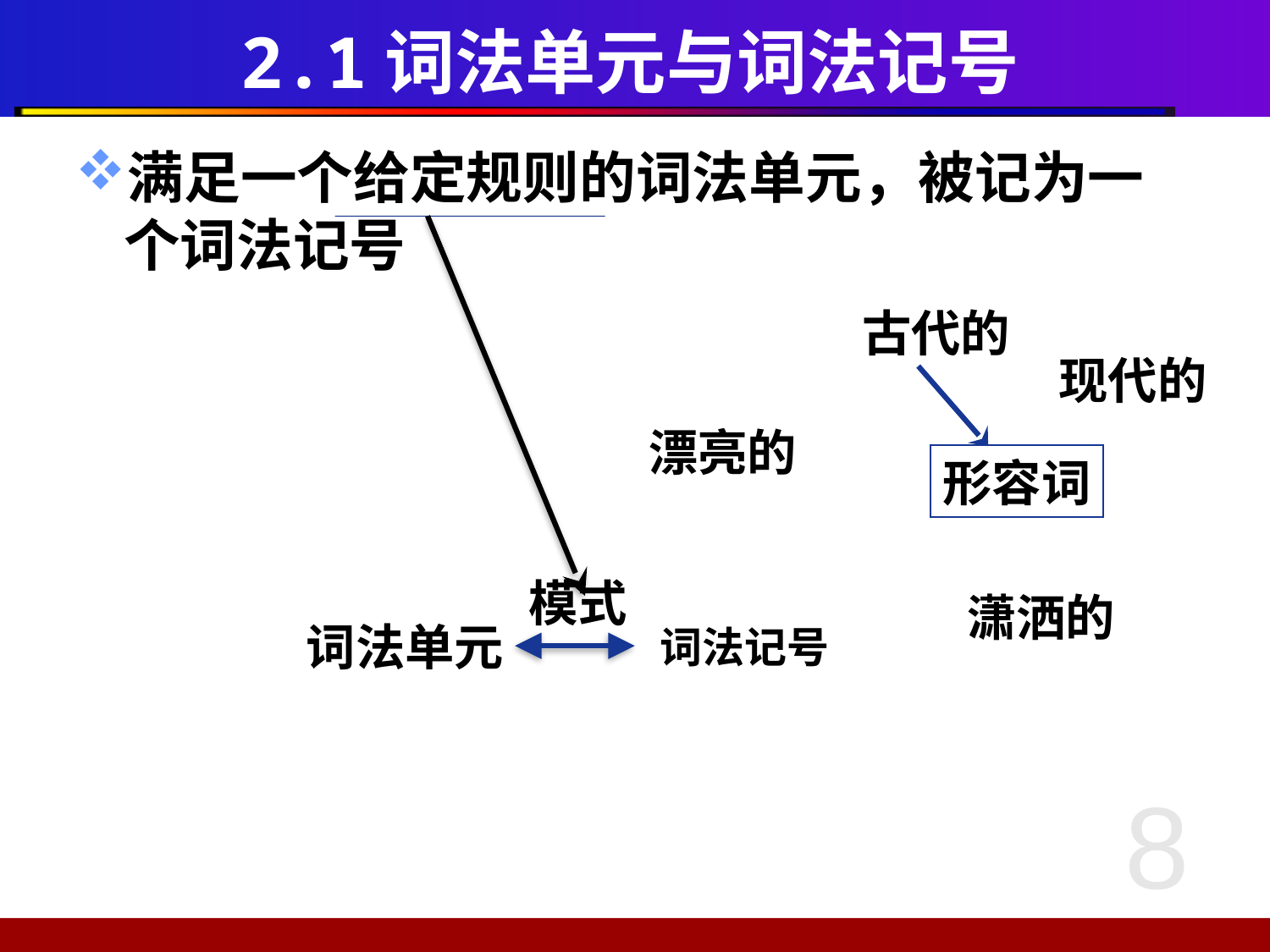

# 2.1词法单元与词法记号
满足一个给定规则的词法单元，被记为一个词法记号

古代的
现代的

漂亮的
形容词
模式
潇洒的
词法单元
词法记号
8